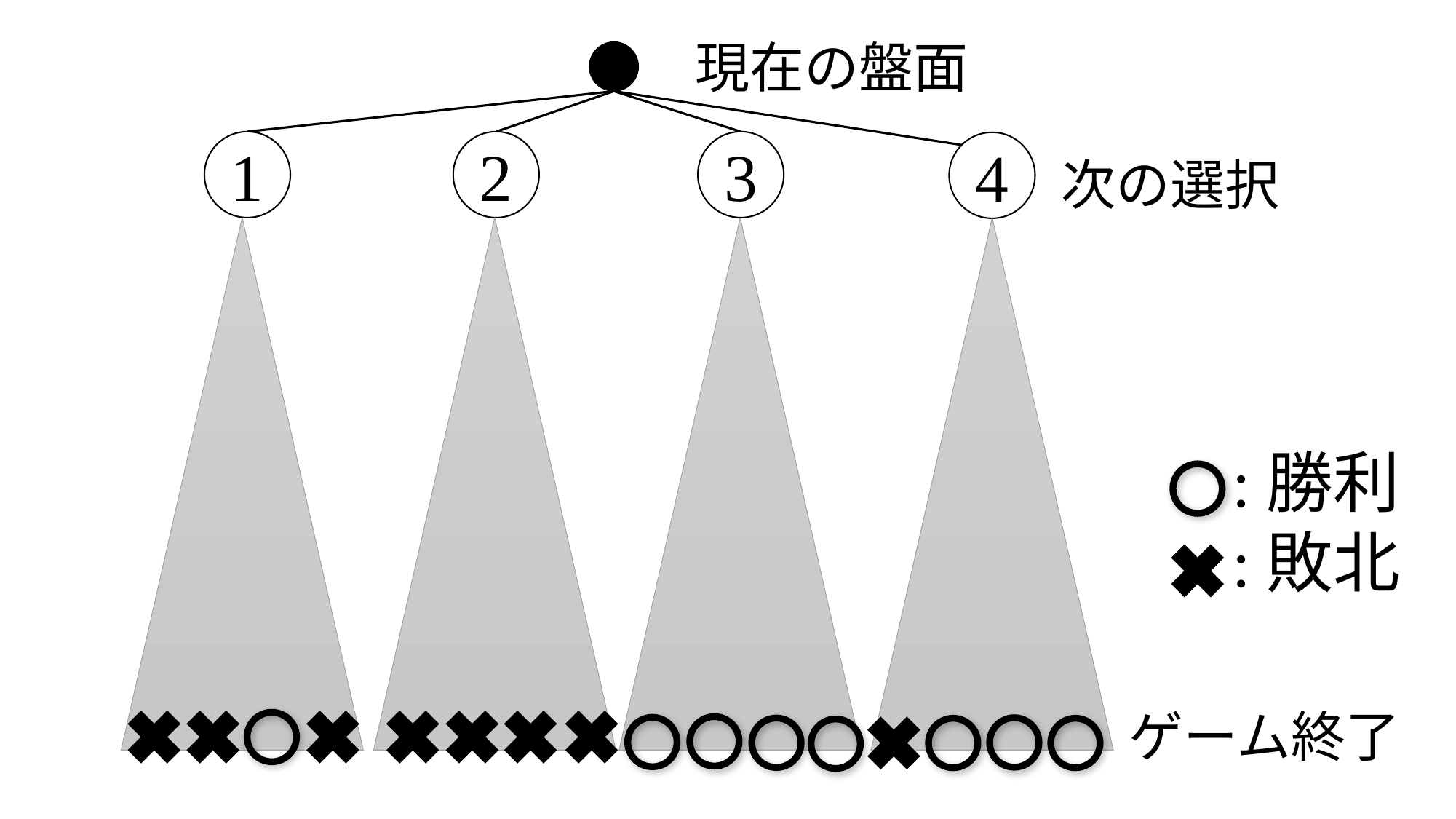

現在の盤面

1
2
3
4
次の選択

:勝利
:敗北

ゲーム終了